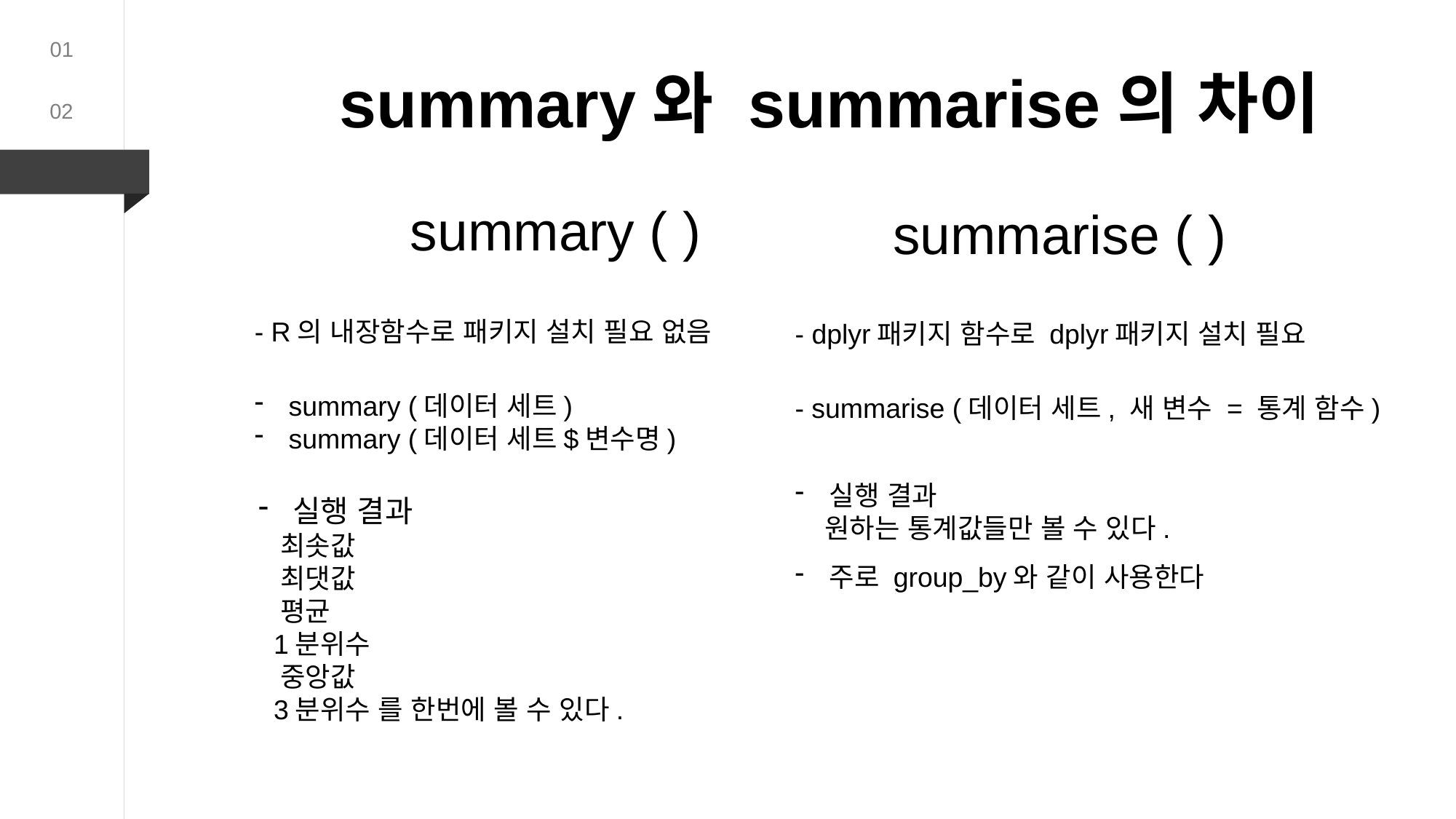

01
summary와 summarise의 차이
02
02

03
summary ( )
summarise ( )
- R의 내장함수로 패키지 설치 필요 없음
- dplyr패키지 함수로 dplyr패키지 설치 필요
summary (데이터 세트)
summary (데이터 세트$변수명)
- summarise (데이터 세트, 새 변수 = 통계 함수)
실행 결과
   원하는 통계값들만 볼 수 있다.
실행 결과
  최솟값
  최댓값
  평균
  1분위수
  중앙값
  3분위수 를 한번에 볼 수 있다.
주로 group_by와 같이 사용한다